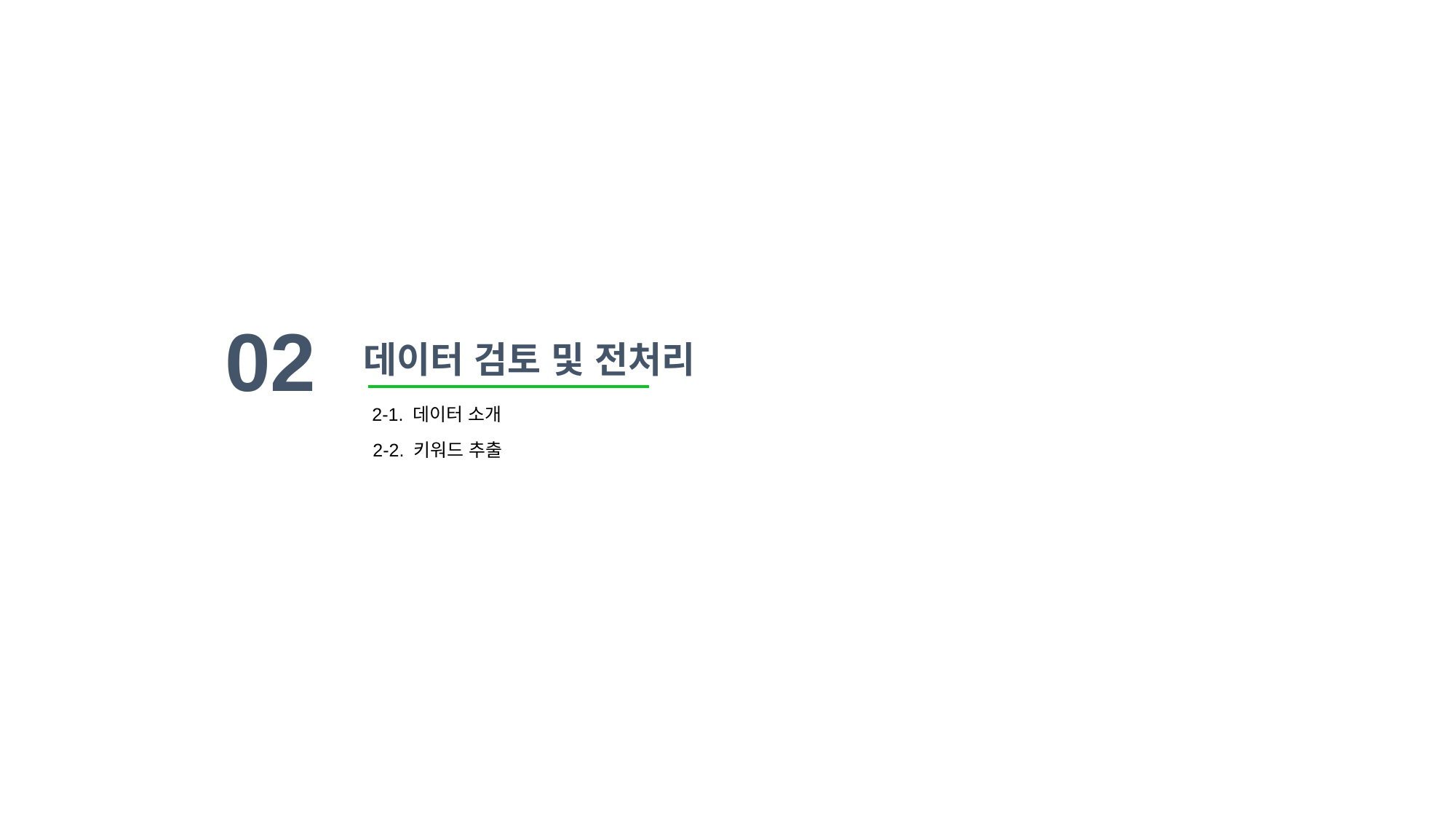

02
데이터 검토 및 전처리
2-1. 데이터 소개
2-2. 키워드 추출